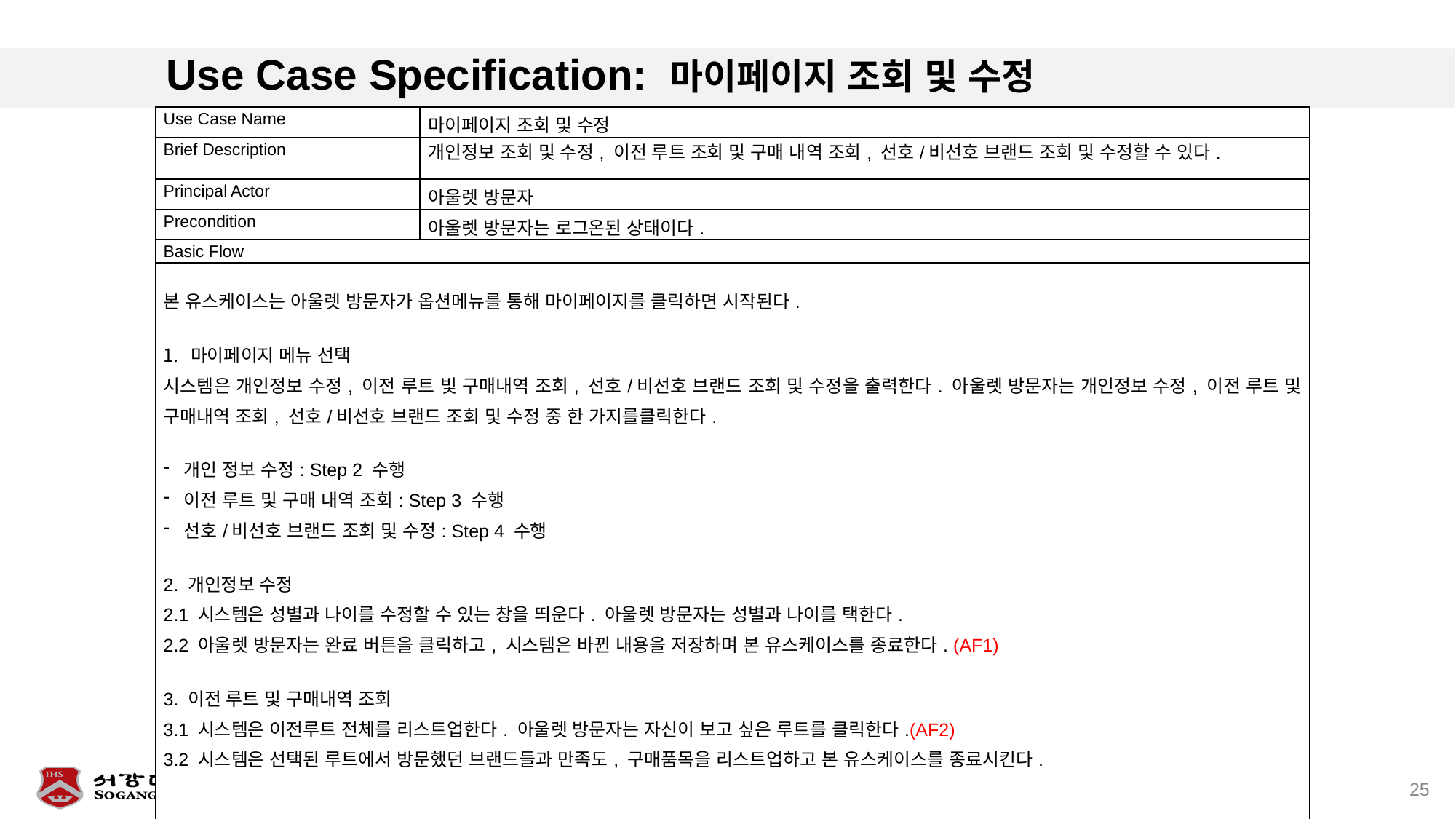

# Use Case Specification: 마이페이지 조회 및 수정
| Use Case Name | 마이페이지 조회 및 수정 |
| --- | --- |
| Brief Description | 개인정보 조회 및 수정, 이전 루트 조회 및 구매 내역 조회, 선호/비선호 브랜드 조회 및 수정할 수 있다. |
| Principal Actor | 아울렛 방문자 |
| Precondition | 아울렛 방문자는 로그온된 상태이다. |
| Basic Flow |  |
| 본 유스케이스는 아울렛 방문자가 옵션메뉴를 통해 마이페이지를 클릭하면 시작된다. 마이페이지 메뉴 선택 시스템은 개인정보 수정, 이전 루트 빛 구매내역 조회, 선호/비선호 브랜드 조회 및 수정을 출력한다. 아울렛 방문자는 개인정보 수정, 이전 루트 및 구매내역 조회, 선호/비선호 브랜드 조회 및 수정 중 한 가지를클릭한다. 개인 정보 수정: Step 2 수행 이전 루트 및 구매 내역 조회: Step 3 수행 선호/비선호 브랜드 조회 및 수정: Step 4 수행 2. 개인정보 수정 2.1 시스템은 성별과 나이를 수정할 수 있는 창을 띄운다. 아울렛 방문자는 성별과 나이를 택한다. 2.2 아울렛 방문자는 완료 버튼을 클릭하고, 시스템은 바뀐 내용을 저장하며 본 유스케이스를 종료한다. (AF1) 3. 이전 루트 및 구매내역 조회 3.1 시스템은 이전루트 전체를 리스트업한다. 아울렛 방문자는 자신이 보고 싶은 루트를 클릭한다.(AF2) 3.2 시스템은 선택된 루트에서 방문했던 브랜드들과 만족도, 구매품목을 리스트업하고 본 유스케이스를 종료시킨다. |  |
25